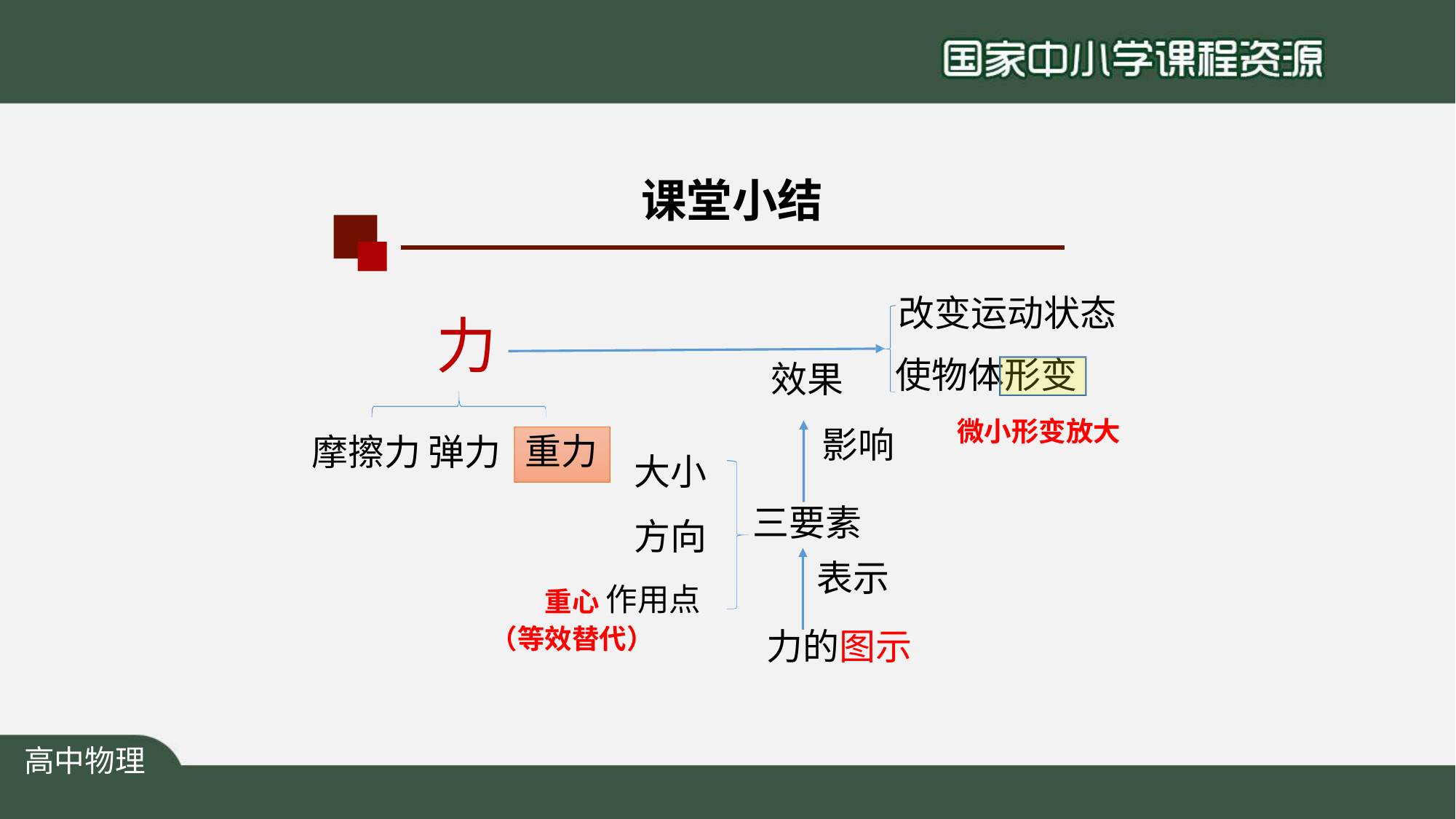

# 课堂小结

改变运动状态

力
摩擦力弹力

使物体
形变
效果

微小形变放大
影响
三要素
表示
力的图示

大小 方向
重力

重心 作用点
（等效替代）
高中物理